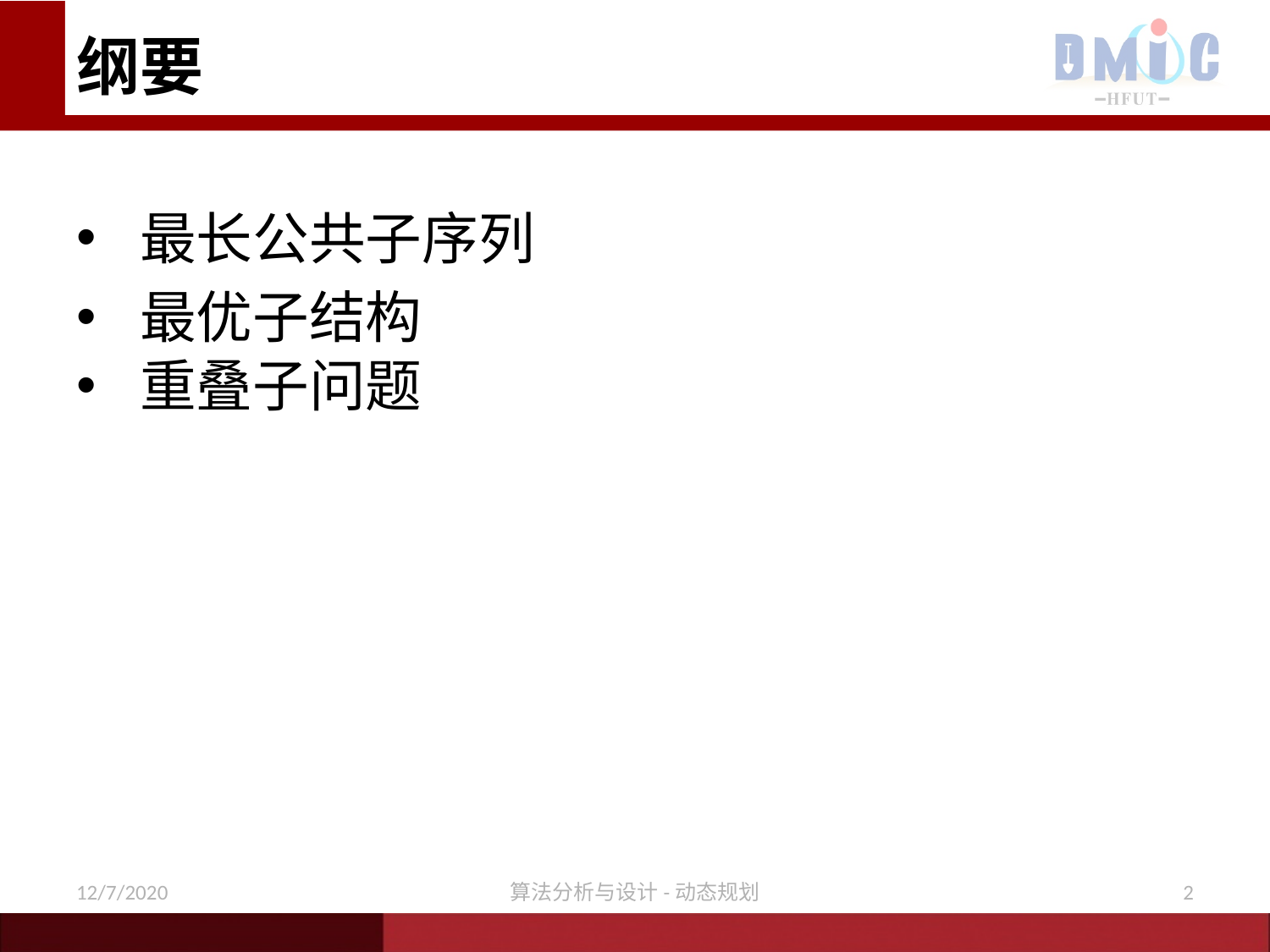

# 纲要
最长公共子序列
最优子结构
重叠子问题

12/7/2020
算法分析与设计-动态规划
2